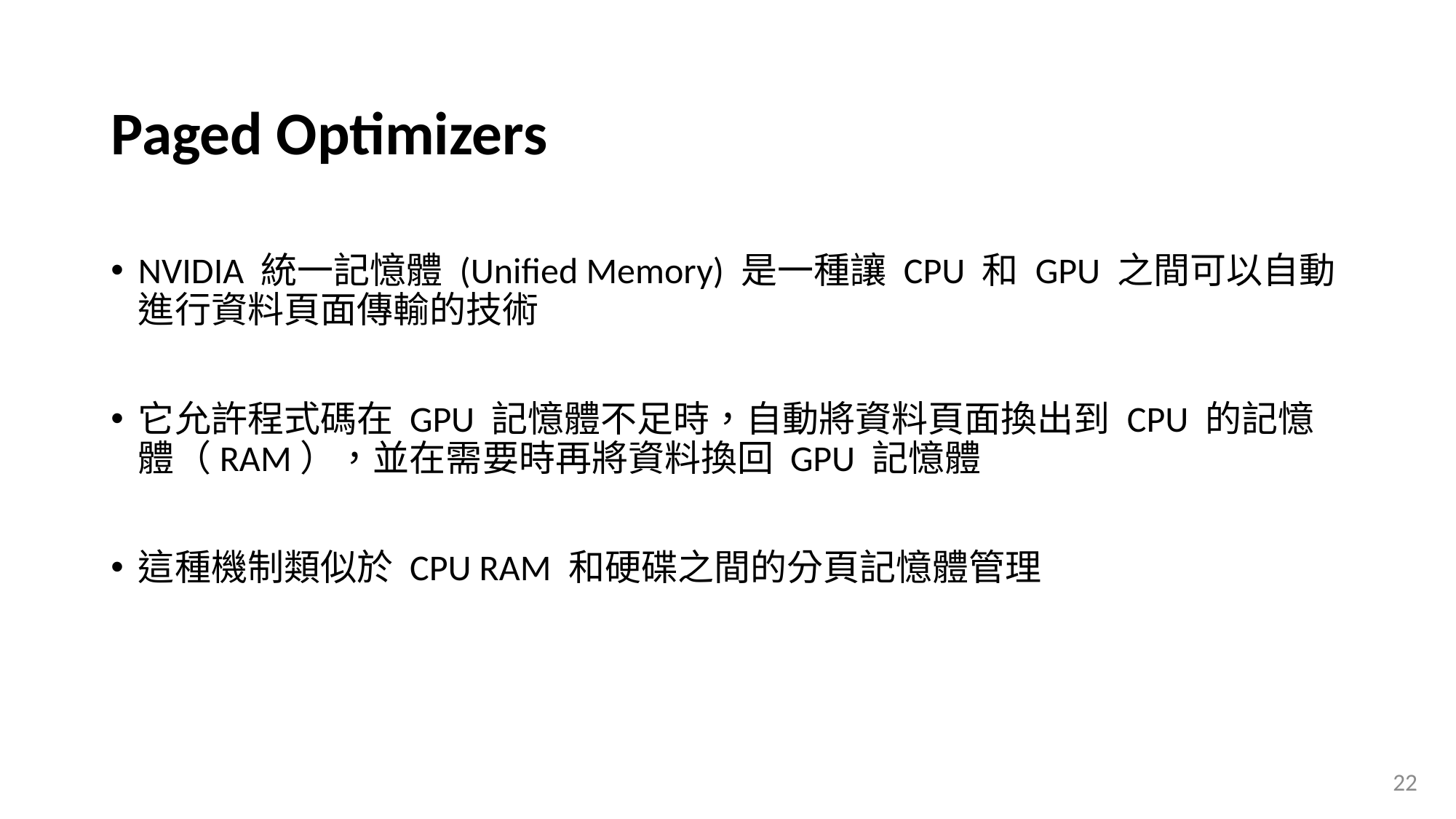

# Paged Optimizers

NVIDIA 統一記憶體 (Unified Memory) 是一種讓 CPU 和 GPU 之間可以自動進行資料頁面傳輸的技術

它允許程式碼在 GPU 記憶體不足時，自動將資料頁面換出到 CPU 的記憶體（RAM），並在需要時再將資料換回 GPU 記憶體

這種機制類似於 CPU RAM 和硬碟之間的分頁記憶體管理

22